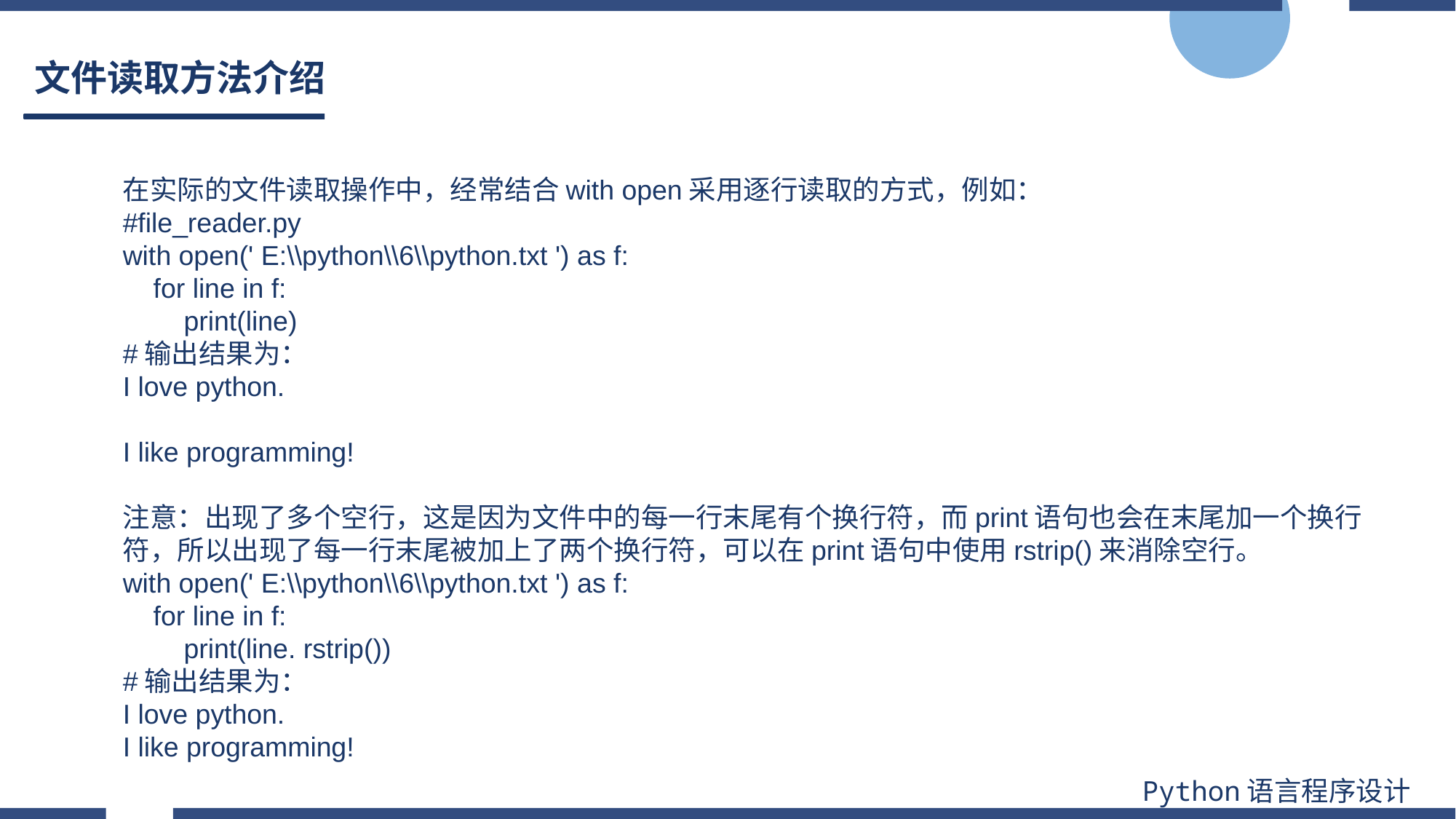

# 文件读取方法介绍
在实际的文件读取操作中，经常结合with open采用逐行读取的方式，例如：
#file_reader.py
with open(' E:\\python\\6\\python.txt ') as f:
    for line in f:
        print(line)
#输出结果为：
I love python.

I like programming!

注意：出现了多个空行，这是因为文件中的每一行末尾有个换行符，而print语句也会在末尾加一个换行符，所以出现了每一行末尾被加上了两个换行符，可以在print语句中使用rstrip()来消除空行。
with open(' E:\\python\\6\\python.txt ') as f:
    for line in f:
        print(line. rstrip())
#输出结果为：
I love python.
I like programming!